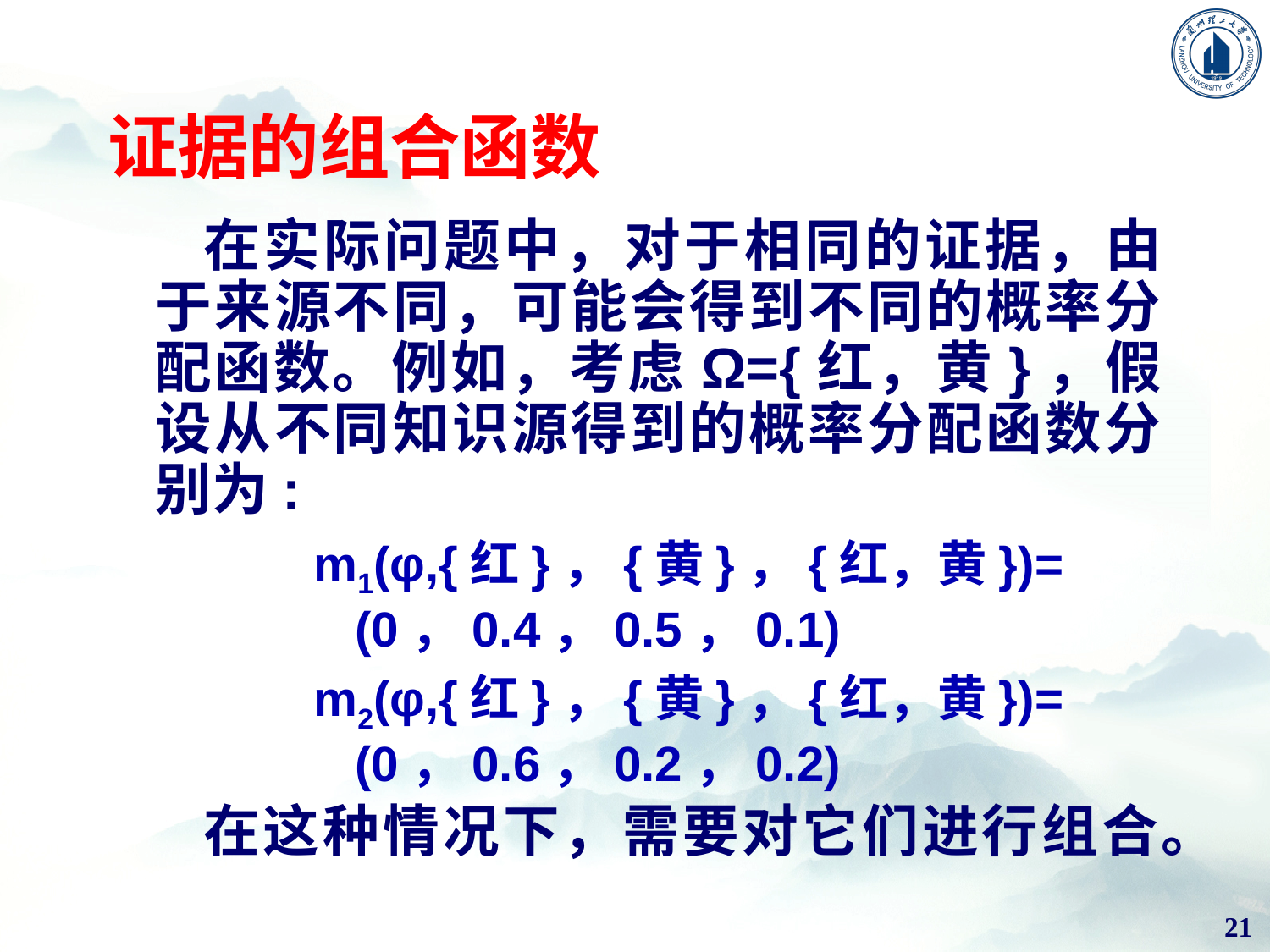

# 证据的组合函数
在实际问题中，对于相同的证据，由于来源不同，可能会得到不同的概率分配函数。例如，考虑Ω={红，黄}，假设从不同知识源得到的概率分配函数分别为:
    m1(φ,{红}，{黄}，{红，黄})=
       (0，0.4，0.5，0.1)
    m2(φ,{红}，{黄}，{红，黄})=
       (0，0.6，0.2，0.2)
在这种情况下，需要对它们进行组合。
21